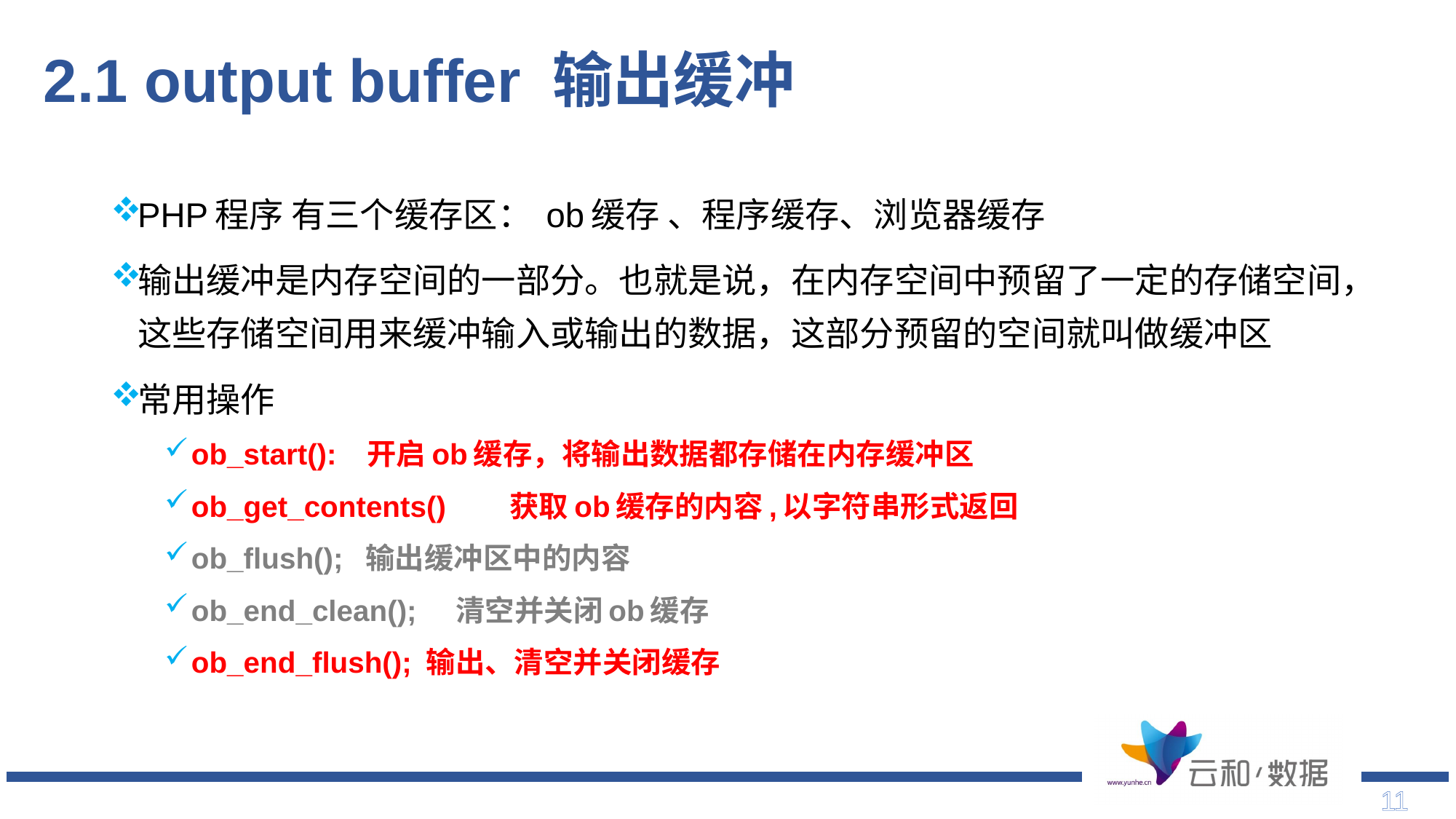

# 2.1 output buffer 输出缓冲
PHP程序 有三个缓存区： ob缓存 、程序缓存、浏览器缓存
输出缓冲是内存空间的一部分。也就是说，在内存空间中预留了一定的存储空间，这些存储空间用来缓冲输入或输出的数据，这部分预留的空间就叫做缓冲区
常用操作
ob_start():   开启ob缓存，将输出数据都存储在内存缓冲区
ob_get_contents()       获取ob缓存的内容,以字符串形式返回
ob_flush();  输出缓冲区中的内容
ob_end_clean();    清空并关闭ob缓存
ob_end_flush(); 输出、清空并关闭缓存